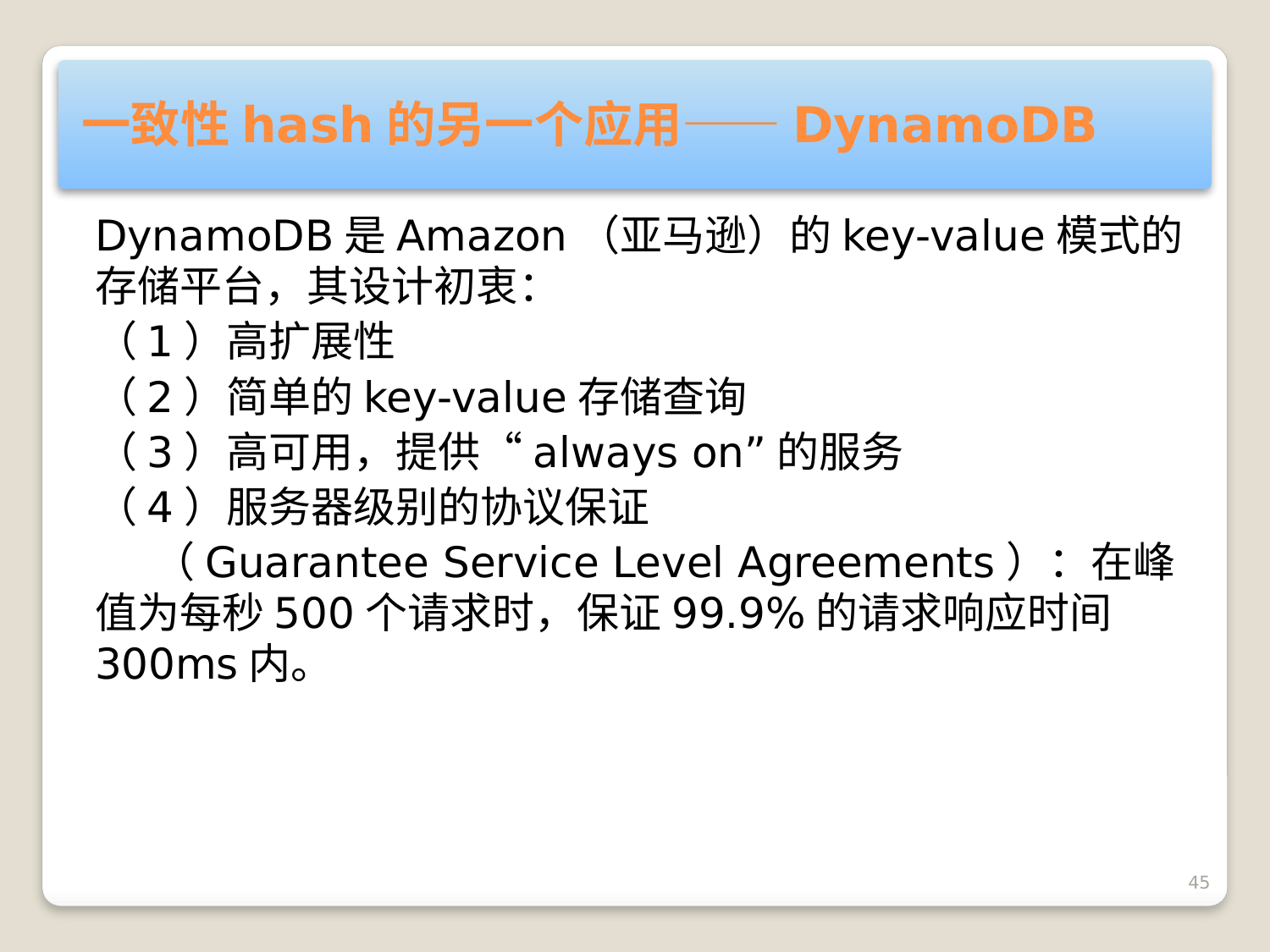

# 一致性hash的另一个应用——DynamoDB
DynamoDB是Amazon（亚马逊）的key-value模式的存储平台，其设计初衷：
（1）高扩展性
（2）简单的key-value存储查询
（3）高可用，提供“always on”的服务
（4）服务器级别的协议保证
     （Guarantee Service Level Agreements）：在峰值为每秒500个请求时，保证99.9%的请求响应时间300ms内。

45